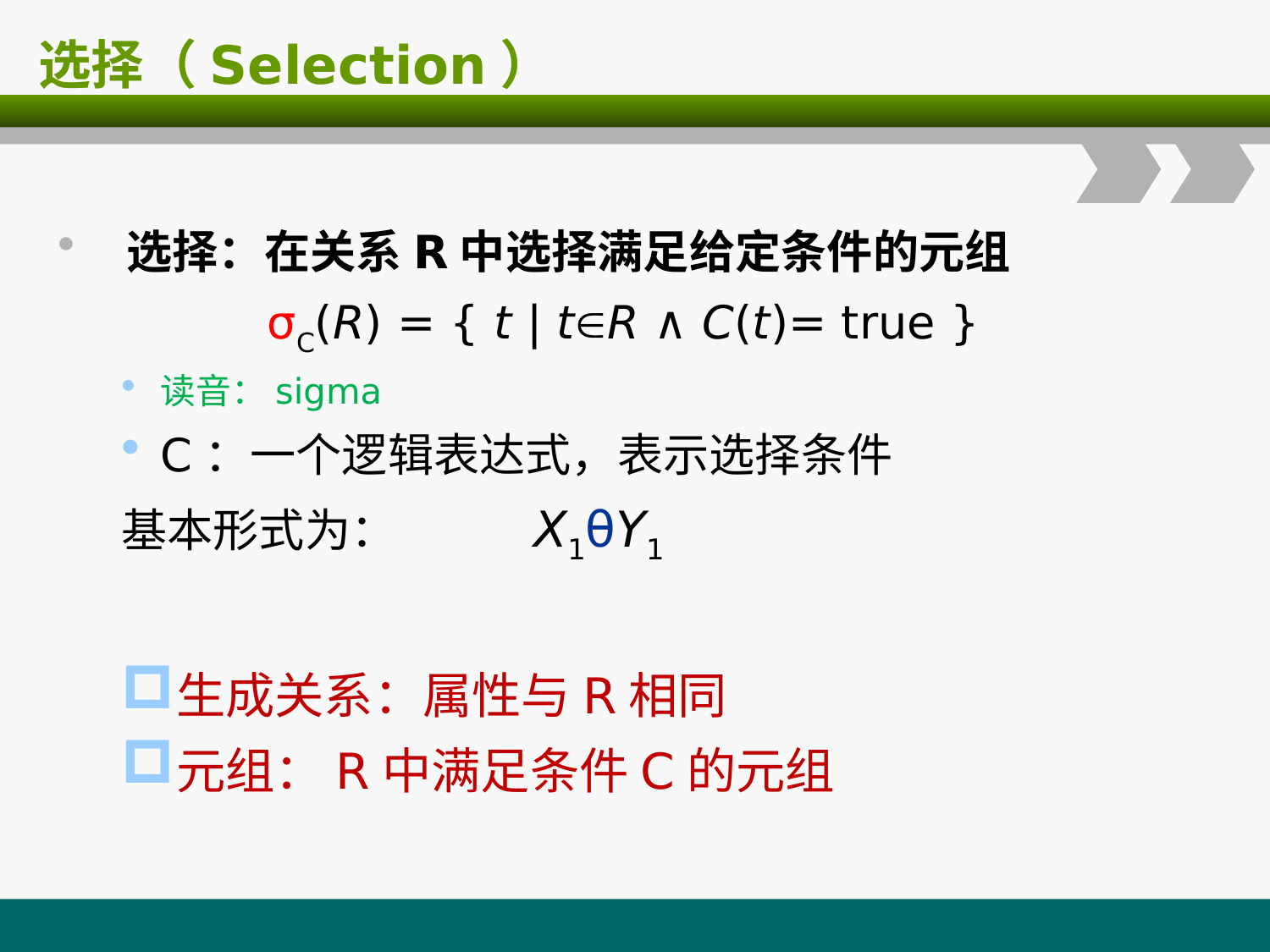

# 选择（Selection）
 选择：在关系R中选择满足给定条件的元组
          σC(R) = { t | t∈R ∧ C(t)= true }
读音：sigma
C：一个逻辑表达式，表示选择条件
基本形式为：            X1θY1

生成关系：属性与R相同
元组：R中满足条件C的元组